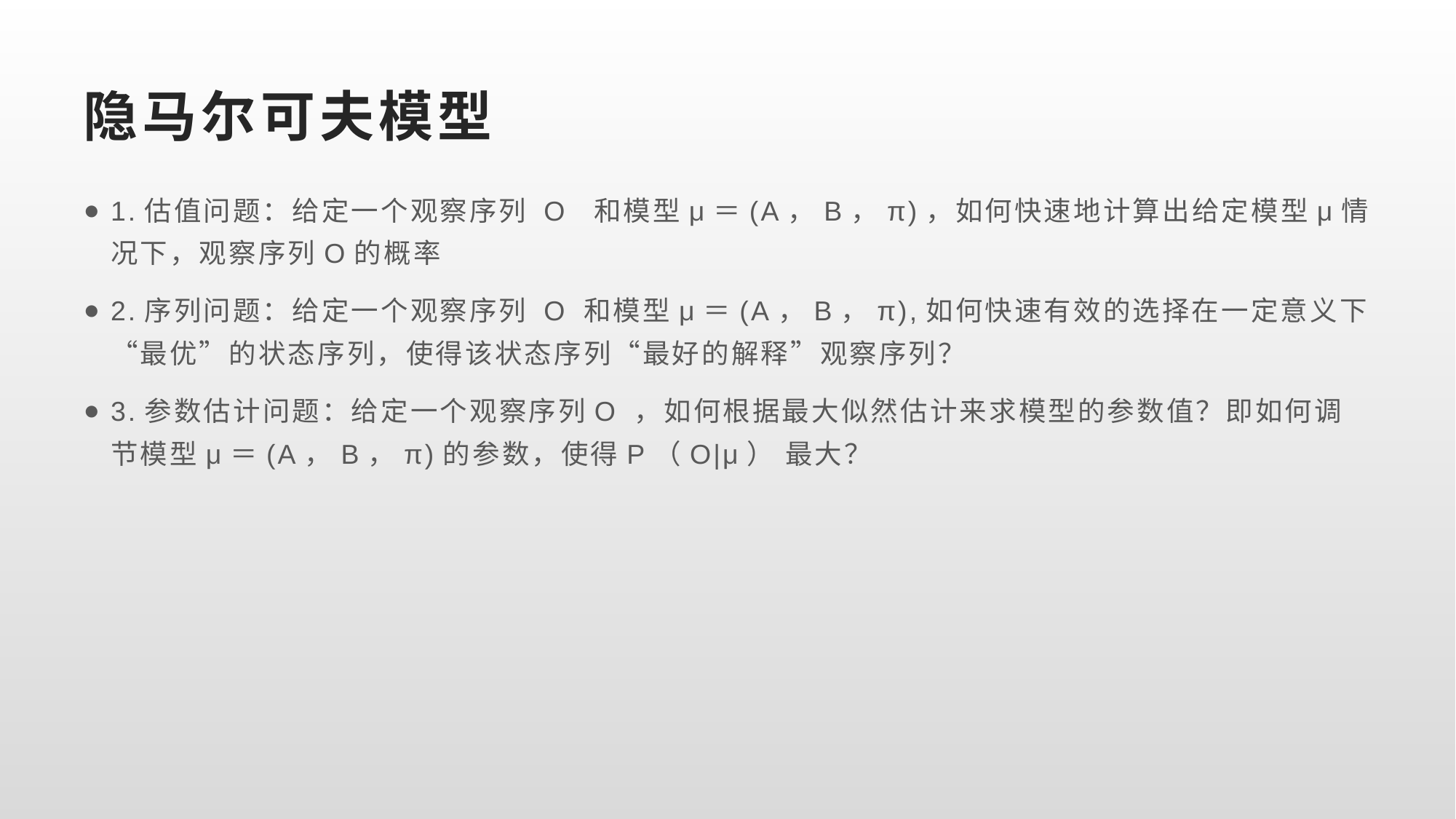

# 隐马尔可夫模型
1.估值问题：给定一个观察序列 O  和模型μ＝(A，B，π)，如何快速地计算出给定模型μ情况下，观察序列O的概率
2.序列问题：给定一个观察序列 O 和模型μ＝(A，B，π),如何快速有效的选择在一定意义下“最优”的状态序列，使得该状态序列“最好的解释”观察序列？
3.参数估计问题：给定一个观察序列O ，如何根据最大似然估计来求模型的参数值？即如何调节模型μ＝(A，B，π)的参数，使得P（O|μ） 最大？